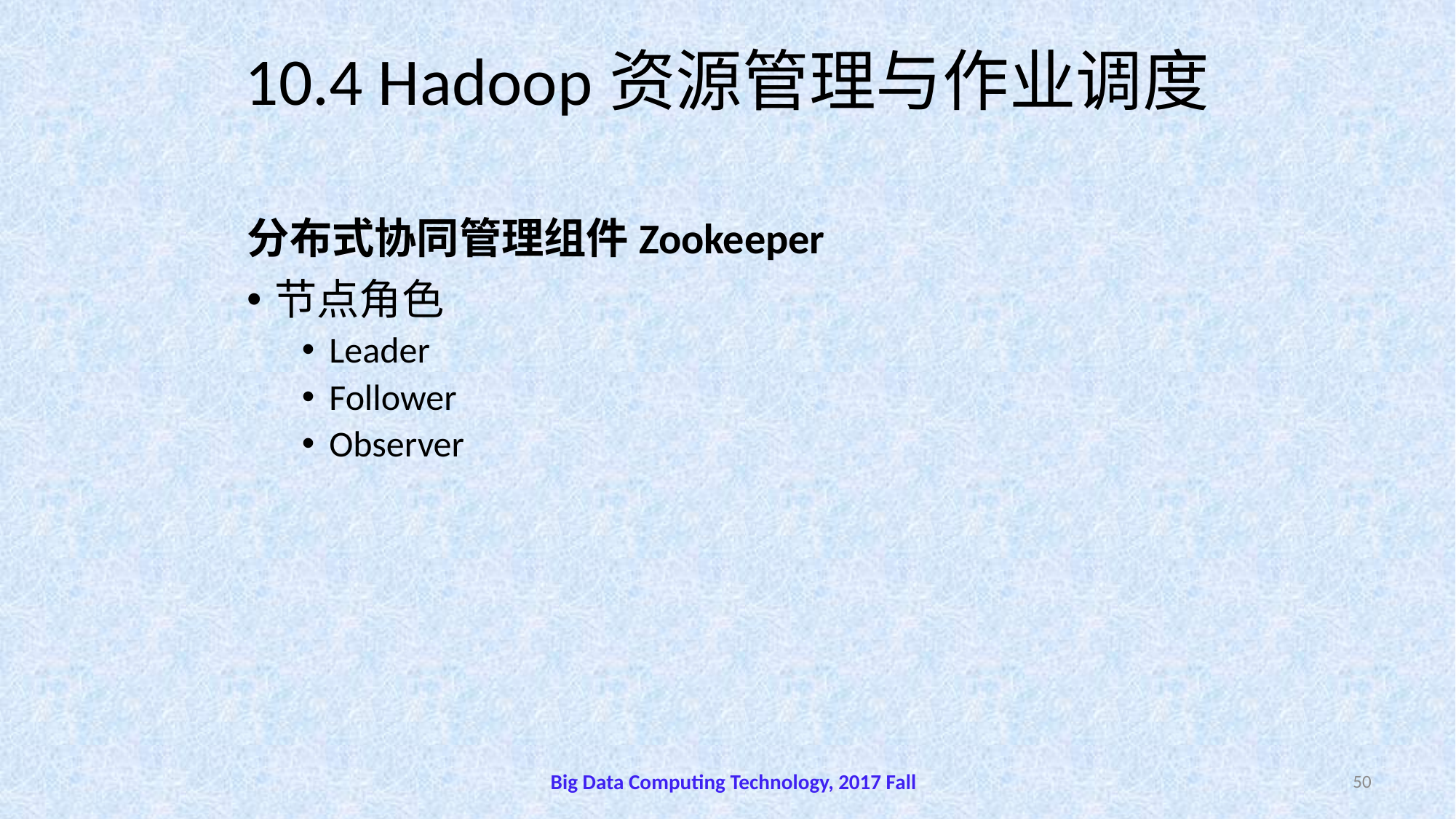

# 10.4 Hadoop资源管理与作业调度
分布式协同管理组件Zookeeper
节点角色
Leader
Follower
Observer
Big Data Computing Technology, 2017 Fall
50